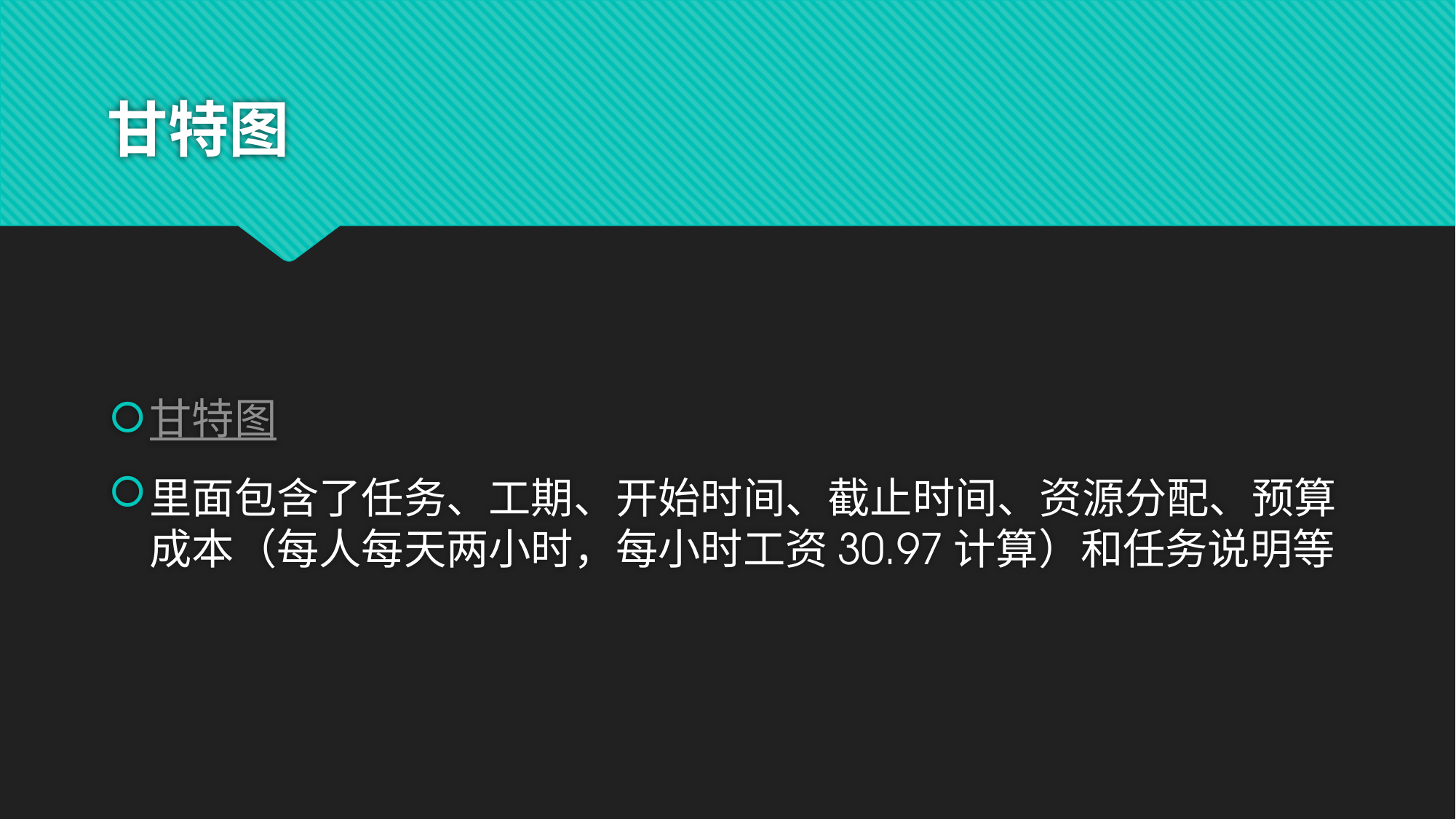

# 甘特图
甘特图
里面包含了任务、工期、开始时间、截止时间、资源分配、预算成本（每人每天两小时，每小时工资30.97计算）和任务说明等